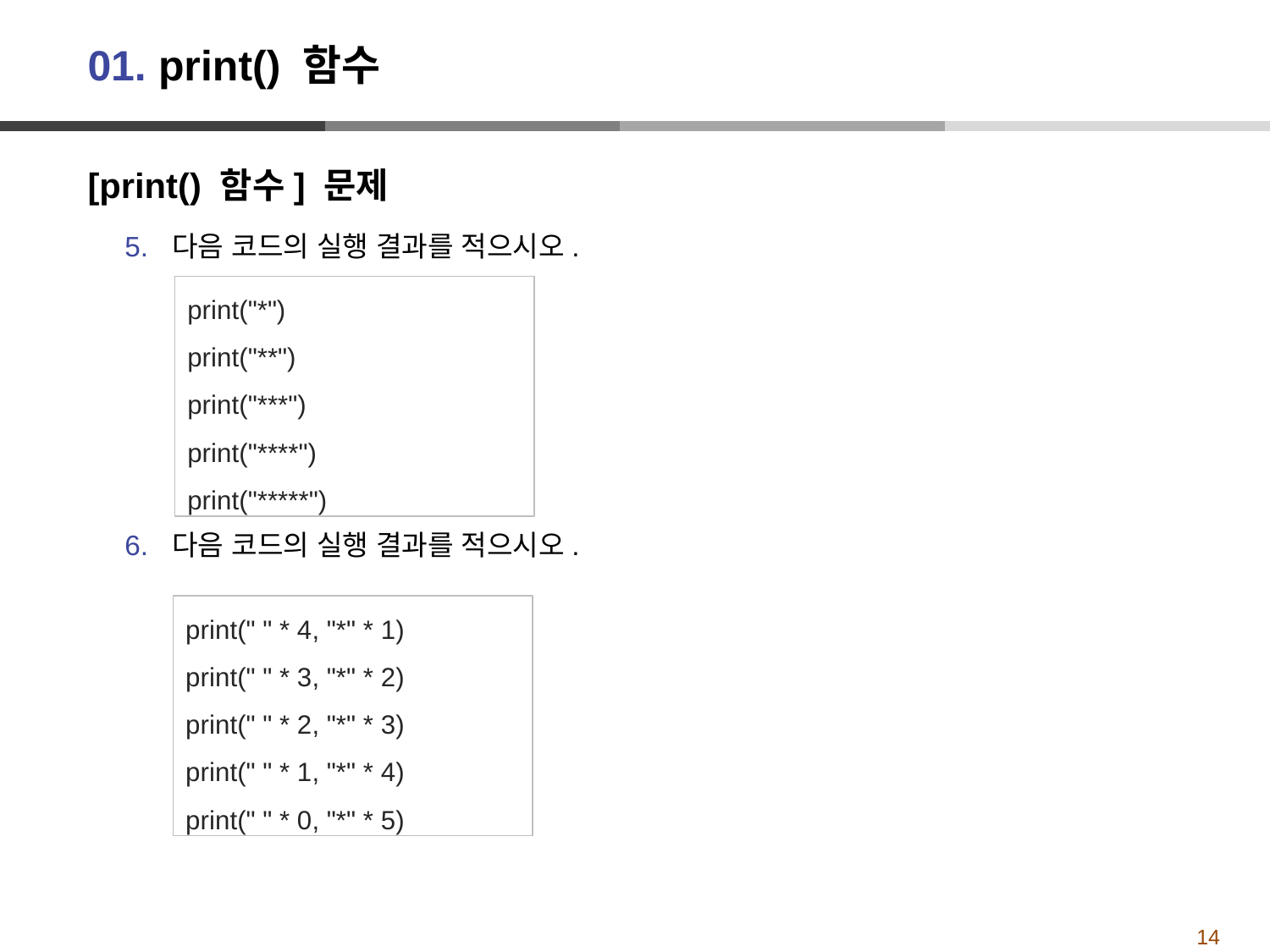

# 01. print() 함수
[print() 함수] 문제
다음 코드의 실행 결과를 적으시오.

다음 코드의 실행 결과를 적으시오.

print("*")
print("**")
print("***")
print("****")
print("*****")
print(" " * 4, "*" * 1)
print(" " * 3, "*" * 2)
print(" " * 2, "*" * 3)
print(" " * 1, "*" * 4)
print(" " * 0, "*" * 5)